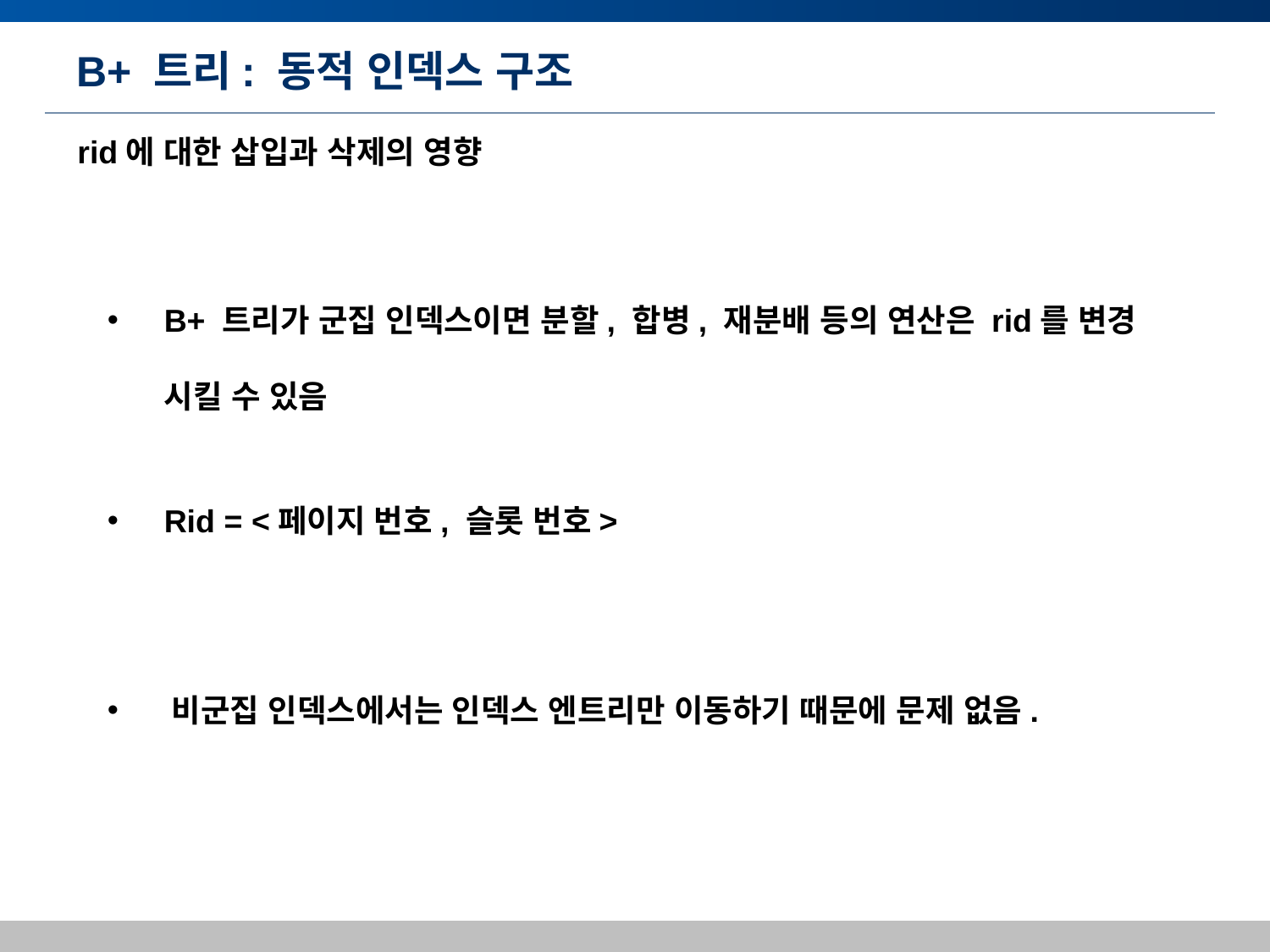

# B+ 트리: 동적 인덱스 구조
rid에 대한 삽입과 삭제의 영향
   B+ 트리가 군집 인덱스이면 분할, 합병, 재분배 등의 연산은 rid를 변경
   시킬 수 있음
   Rid = <페이지 번호, 슬롯 번호>
   비군집 인덱스에서는 인덱스 엔트리만 이동하기 때문에 문제 없음.